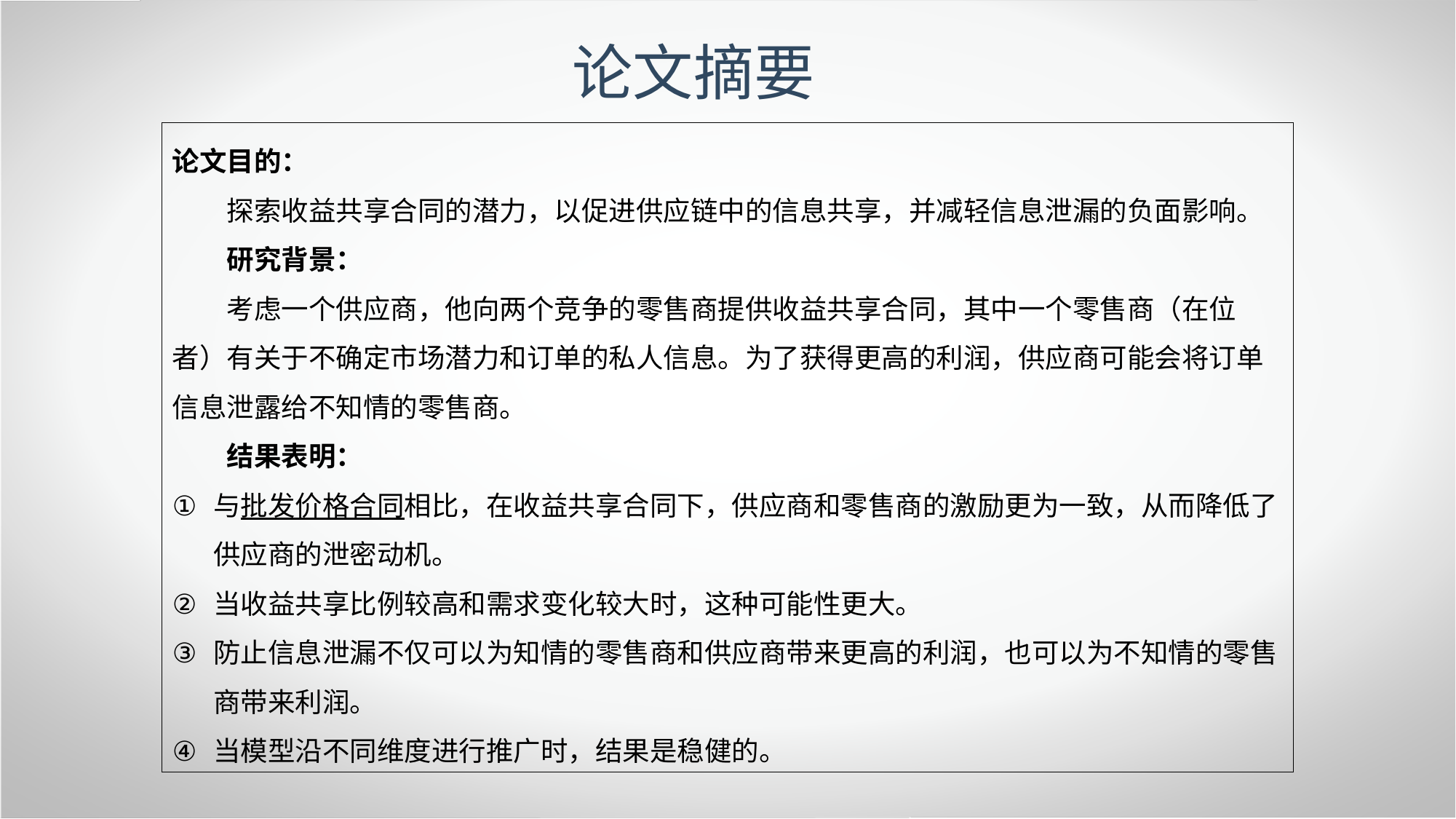

论文摘要
论文目的：
探索收益共享合同的潜力，以促进供应链中的信息共享，并减轻信息泄漏的负面影响。
研究背景：
考虑一个供应商，他向两个竞争的零售商提供收益共享合同，其中一个零售商（在位者）有关于不确定市场潜力和订单的私人信息。为了获得更高的利润，供应商可能会将订单信息泄露给不知情的零售商。
结果表明：
与批发价格合同相比，在收益共享合同下，供应商和零售商的激励更为一致，从而降低了供应商的泄密动机。
当收益共享比例较高和需求变化较大时，这种可能性更大。
防止信息泄漏不仅可以为知情的零售商和供应商带来更高的利润，也可以为不知情的零售商带来利润。
当模型沿不同维度进行推广时，结果是稳健的。